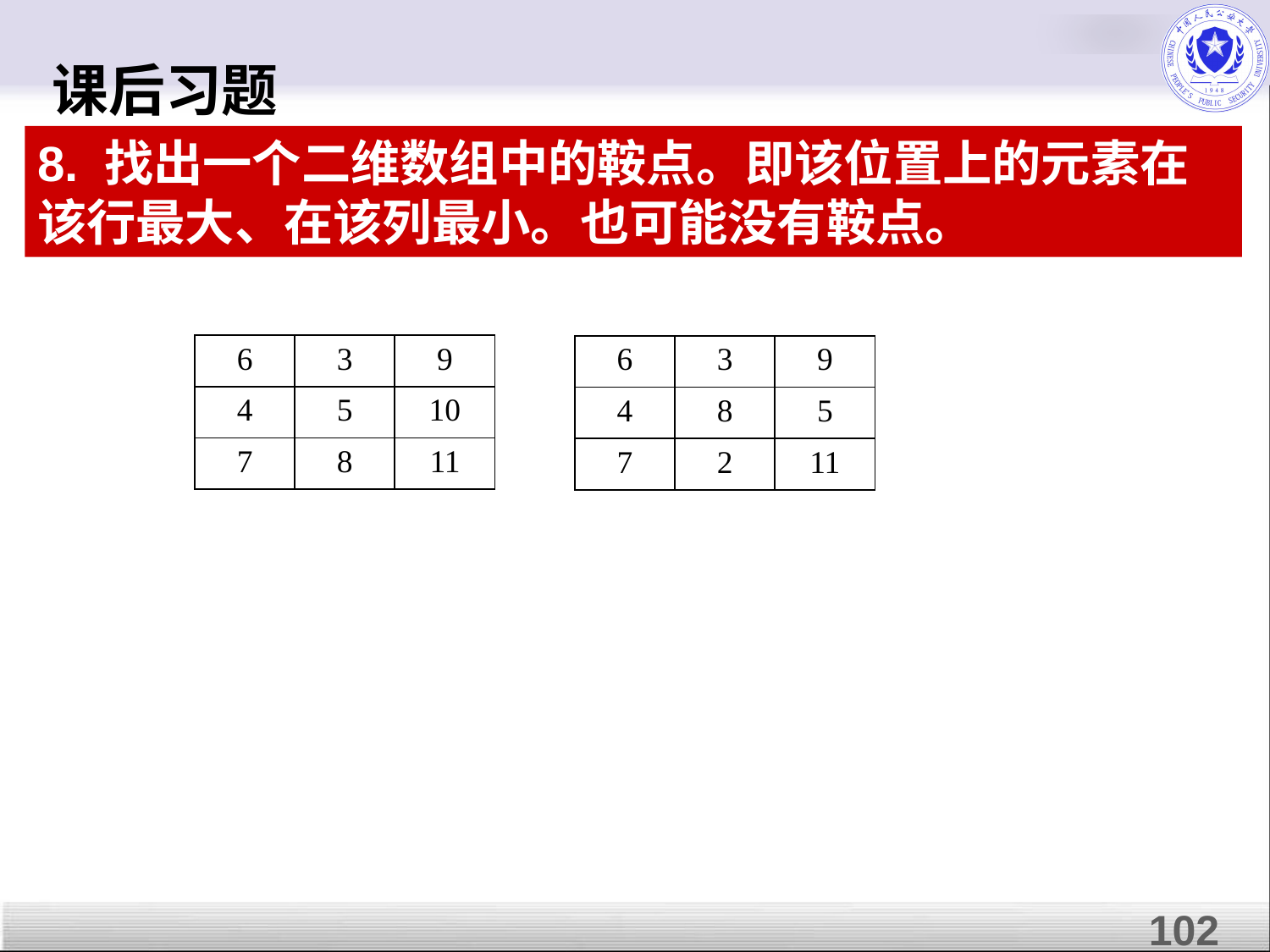

课后习题
8. 找出一个二维数组中的鞍点。即该位置上的元素在该行最大、在该列最小。也可能没有鞍点。
| 6 | 3 | 9 |
| --- | --- | --- |
| 4 | 5 | 10 |
| 7 | 8 | 11 |
| 6 | 3 | 9 |
| --- | --- | --- |
| 4 | 8 | 5 |
| 7 | 2 | 11 |